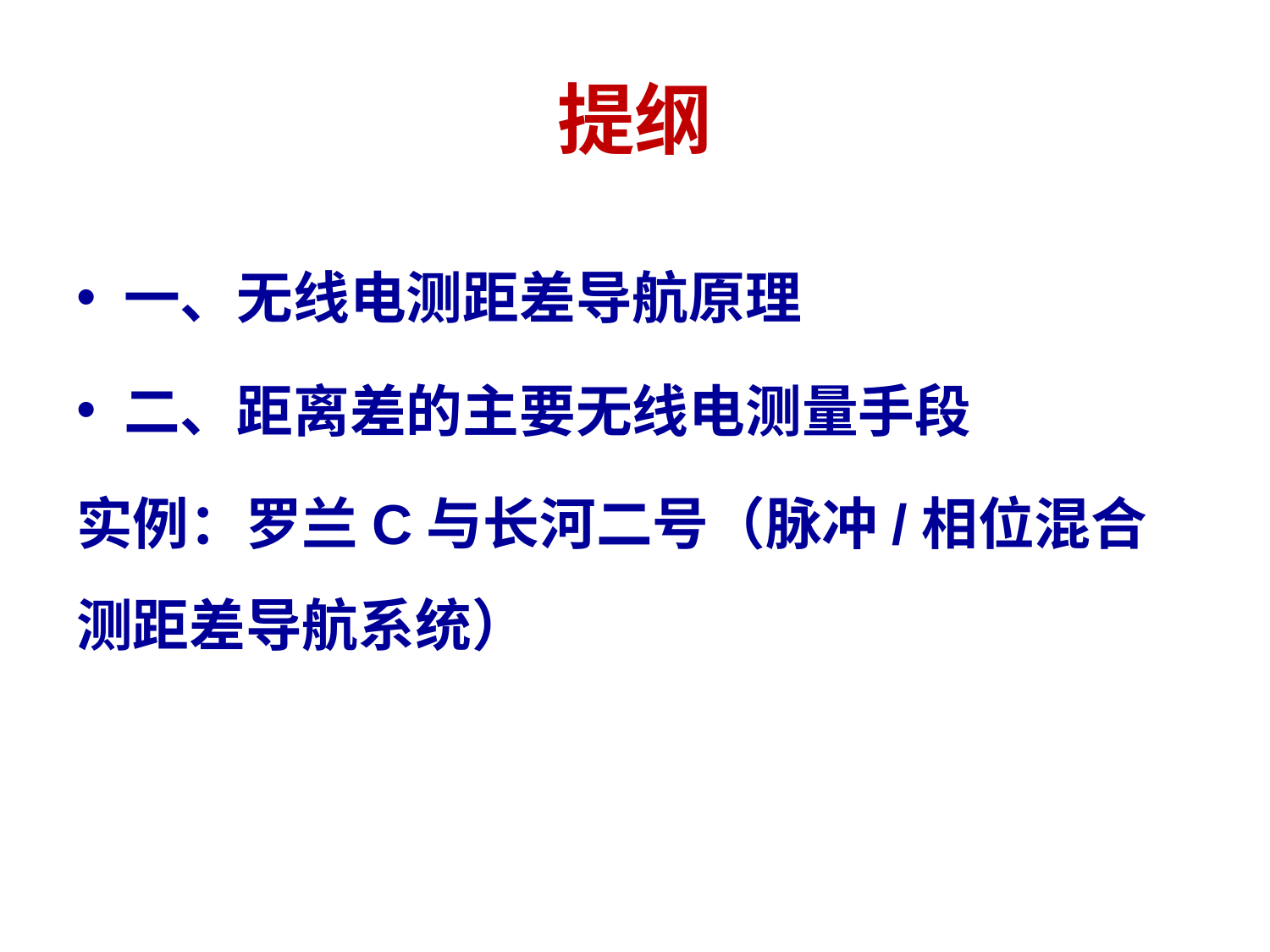

# 提纲
一、无线电测距差导航原理
二、距离差的主要无线电测量手段
实例：罗兰C与长河二号（脉冲/相位混合测距差导航系统）